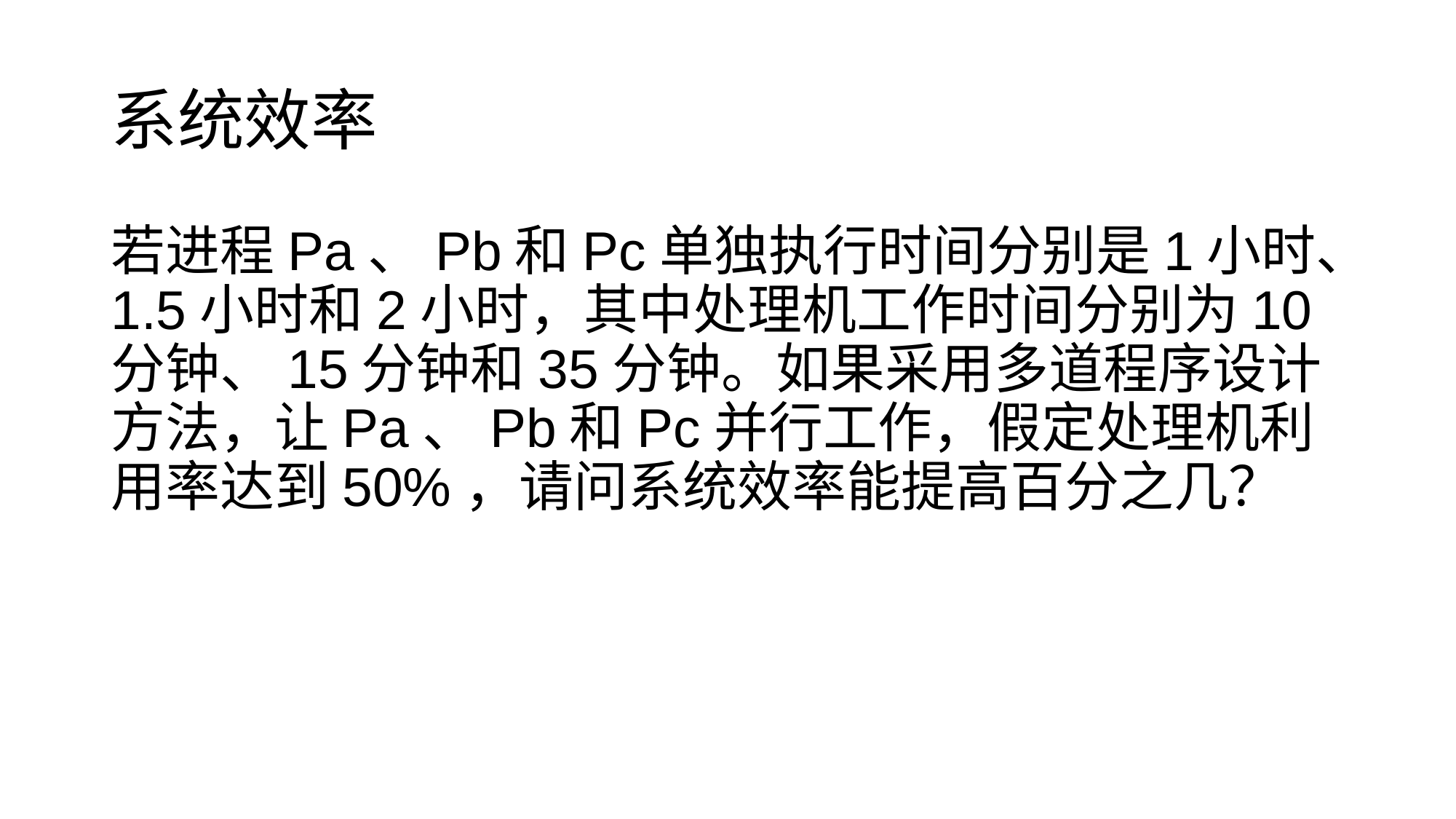

# 系统效率
若进程Pa、Pb和Pc单独执行时间分别是1小时、1.5小时和2小时，其中处理机工作时间分别为10分钟、15分钟和35分钟。如果采用多道程序设计方法，让Pa、Pb和Pc并行工作，假定处理机利用率达到50%，请问系统效率能提高百分之几？